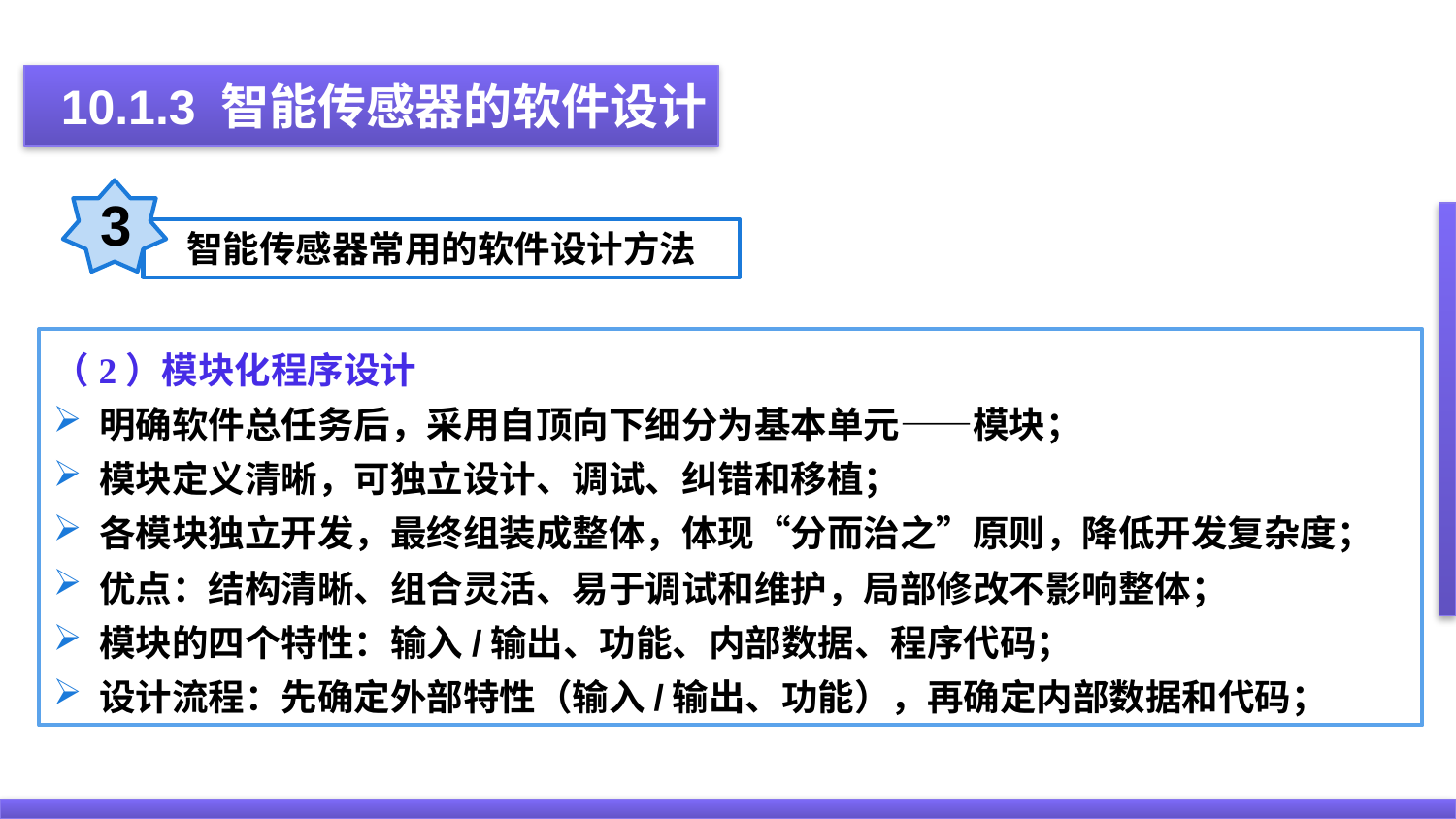

10.1.3 智能传感器的软件设计
 10.1.2 智能传感器的硬件结构设计
3
智能传感器常用的软件设计方法
（2）模块化程序设计
明确软件总任务后，采用自顶向下细分为基本单元——模块；
模块定义清晰，可独立设计、调试、纠错和移植；
各模块独立开发，最终组装成整体，体现“分而治之”原则，降低开发复杂度；
优点：结构清晰、组合灵活、易于调试和维护，局部修改不影响整体；
模块的四个特性：输入/输出、功能、内部数据、程序代码；
设计流程：先确定外部特性（输入/输出、功能），再确定内部数据和代码；